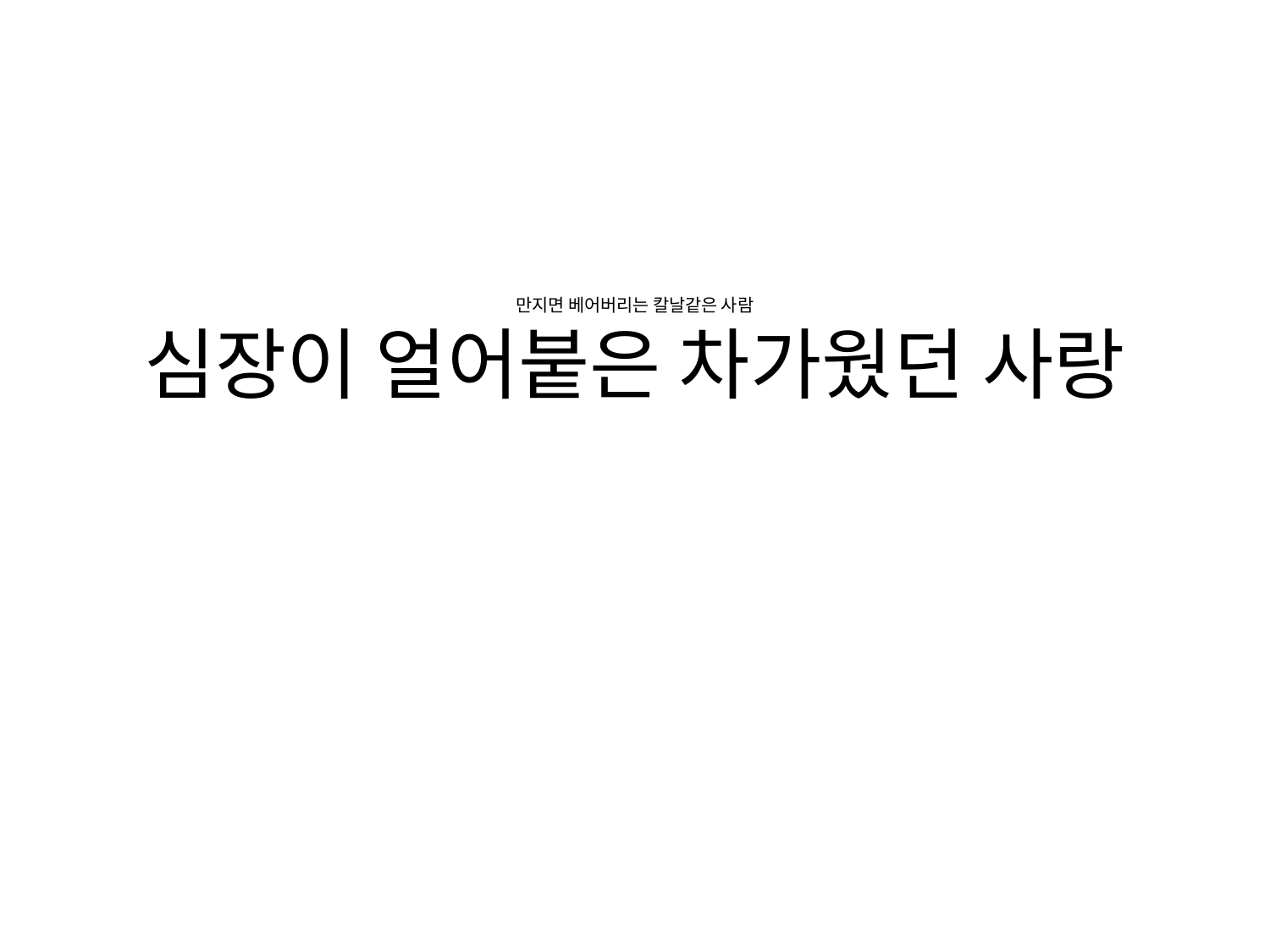

# 만지면 베어버리는 칼날같은 사람
심장이 얼어붙은 차가웠던 사랑